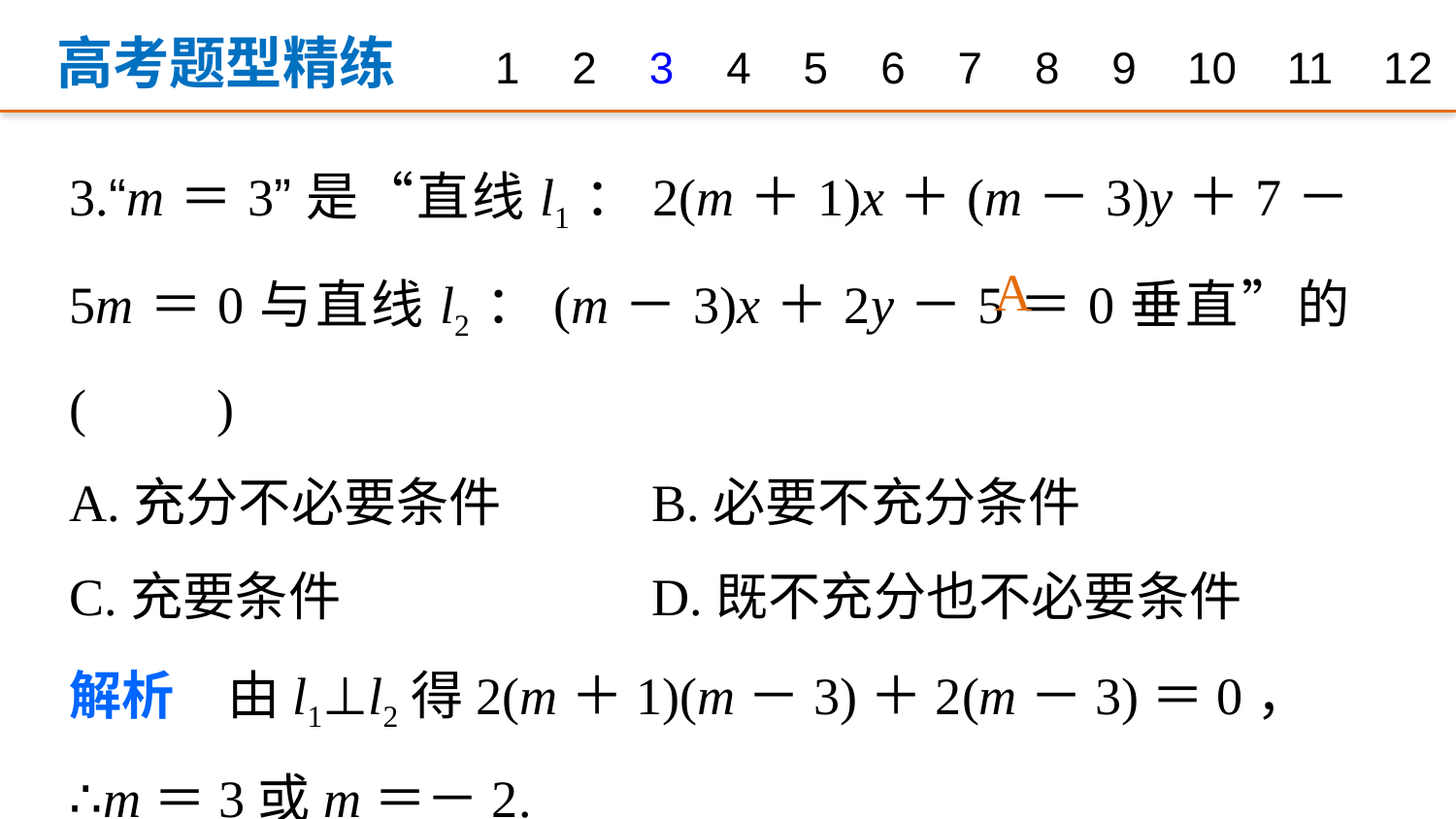

高考题型精练
1
2
3
4
5
6
7
8
9
10
11
12
3.“m＝3”是“直线l1：2(m＋1)x＋(m－3)y＋7－5m＝0与直线l2：(m－3)x＋2y－5＝0垂直”的(　　)
A.充分不必要条件  	B.必要不充分条件
C.充要条件 			D.既不充分也不必要条件
解析　由l1⊥l2得2(m＋1)(m－3)＋2(m－3)＝0，
∴m＝3或m＝－2.
∴m＝3是l1⊥l2的充分不必要条件.
A